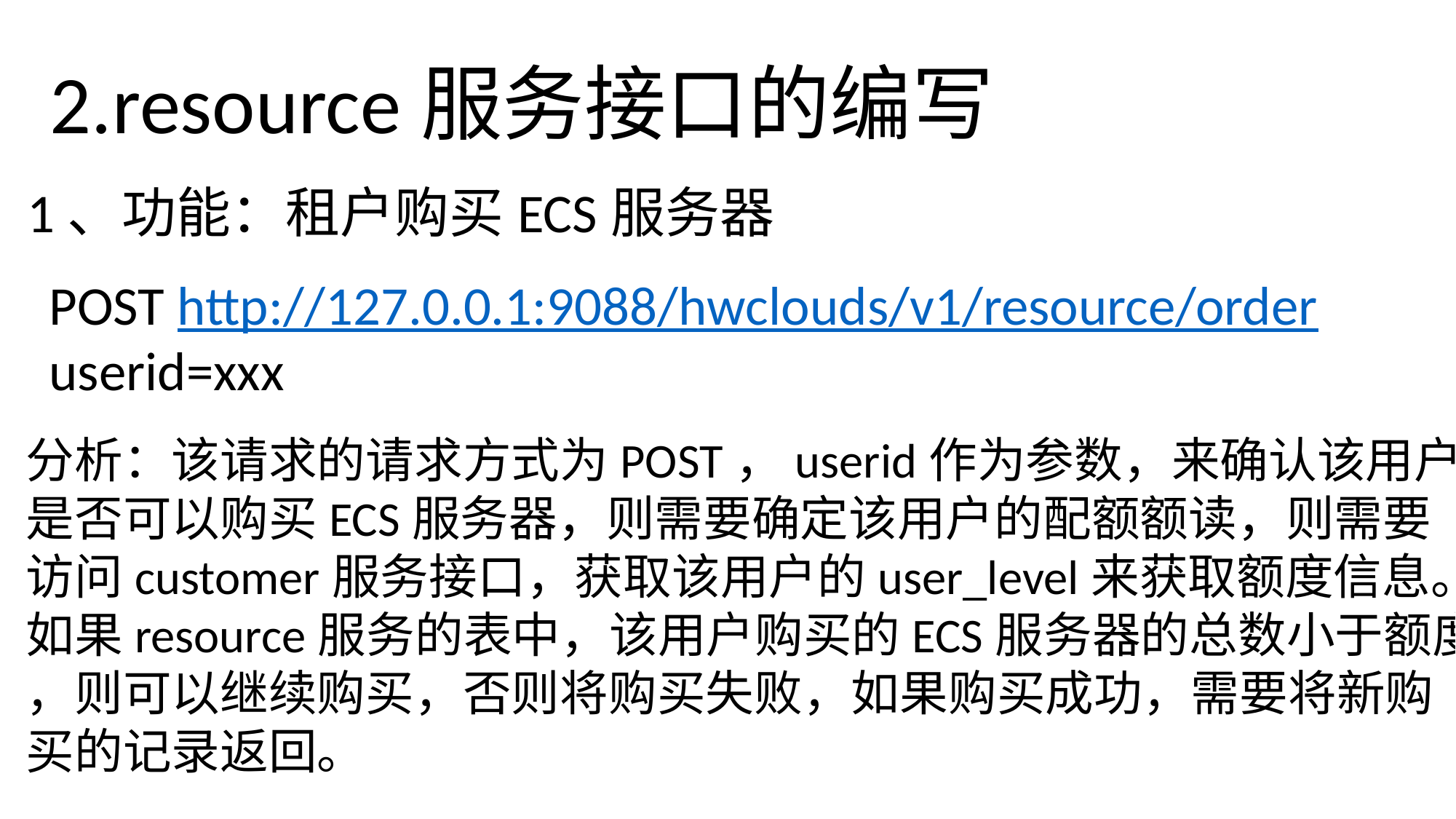

2.resource服务接口的编写
1、功能：租户购买ECS服务器
POST http://127.0.0.1:9088/hwclouds/v1/resource/order
userid=xxx
分析：该请求的请求方式为POST，userid作为参数，来确认该用户
是否可以购买ECS服务器，则需要确定该用户的配额额读，则需要
访问customer服务接口，获取该用户的user_level来获取额度信息。
如果resource服务的表中，该用户购买的ECS服务器的总数小于额度
，则可以继续购买，否则将购买失败，如果购买成功，需要将新购
买的记录返回。